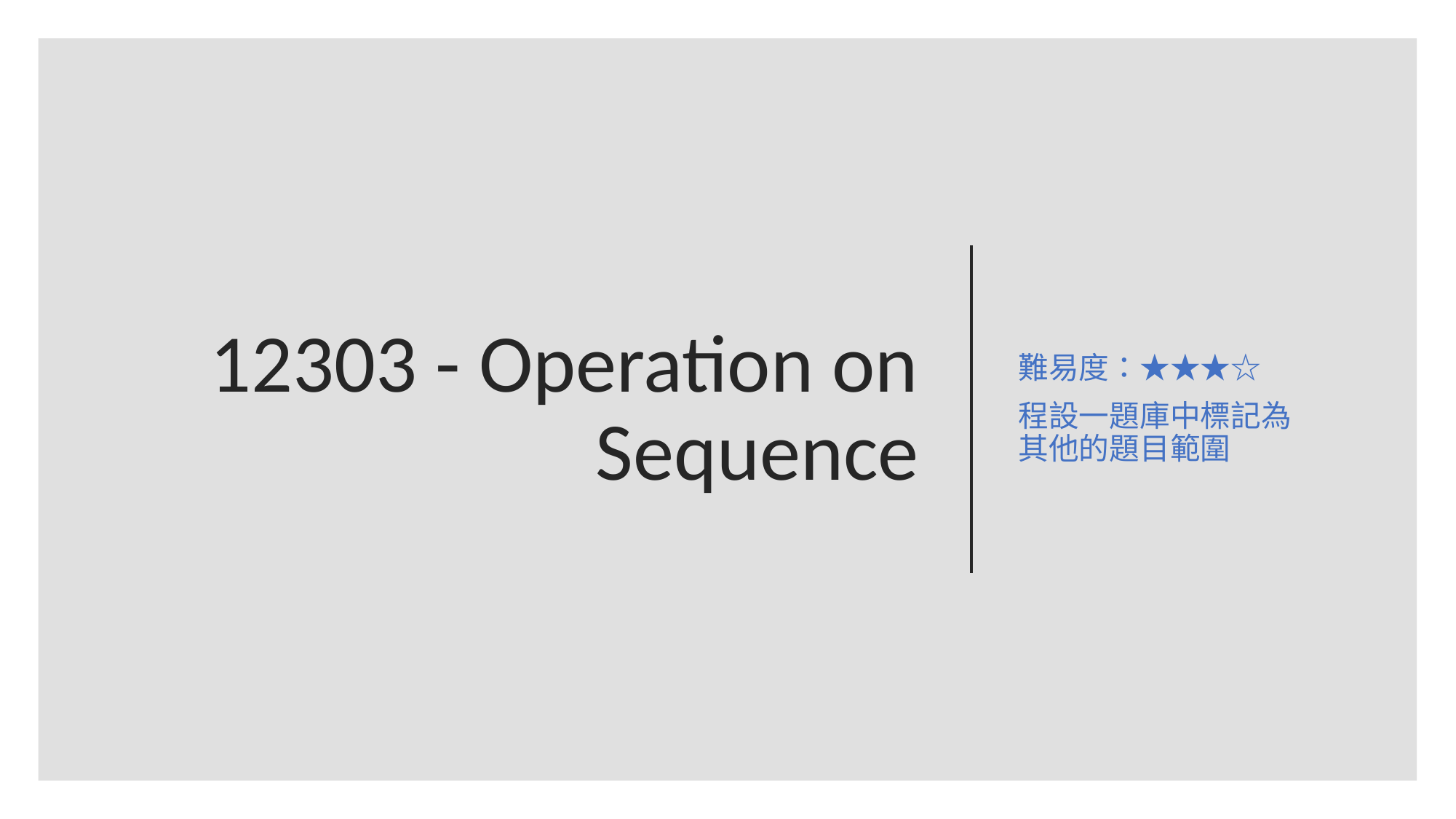

難易度：★★★☆
程設一題庫中標記為其他的題目範圍
# 12303 - Operation on Sequence